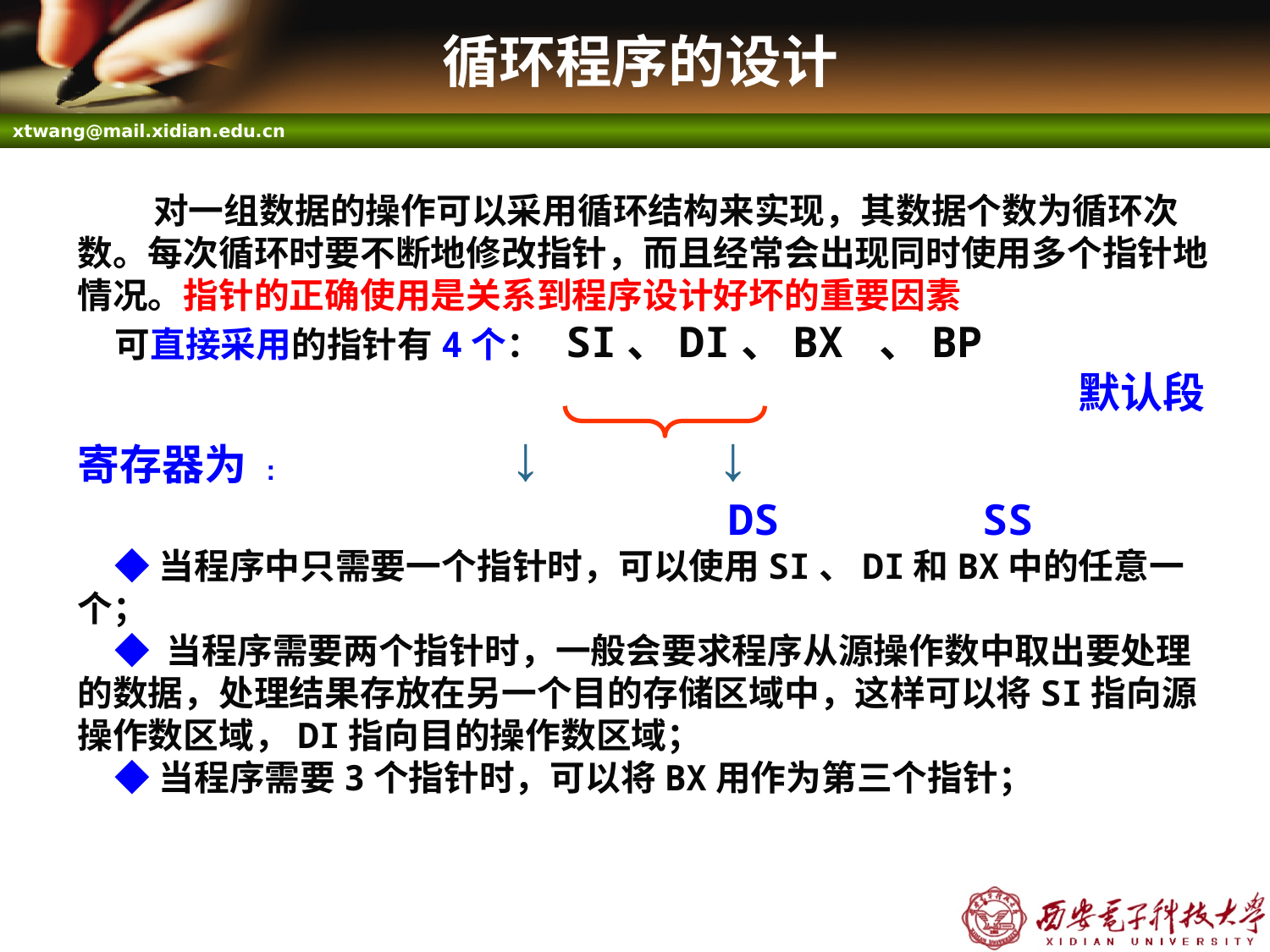

# 循环程序的设计
     对一组数据的操作可以采用循环结构来实现，其数据个数为循环次数。每次循环时要不断地修改指针，而且经常会出现同时使用多个指针地情况。指针的正确使用是关系到程序设计好坏的重要因素
可直接采用的指针有4个：  SI、DI、BX 、BP                                                 默认段寄存器为  :                              ↓          ↓
                             DS         SS
◆当程序中只需要一个指针时，可以使用SI、DI和BX中的任意一个；
◆ 当程序需要两个指针时，一般会要求程序从源操作数中取出要处理的数据，处理结果存放在另一个目的存储区域中，这样可以将SI指向源操作数区域，DI指向目的操作数区域；
◆当程序需要3个指针时，可以将BX用作为第三个指针；